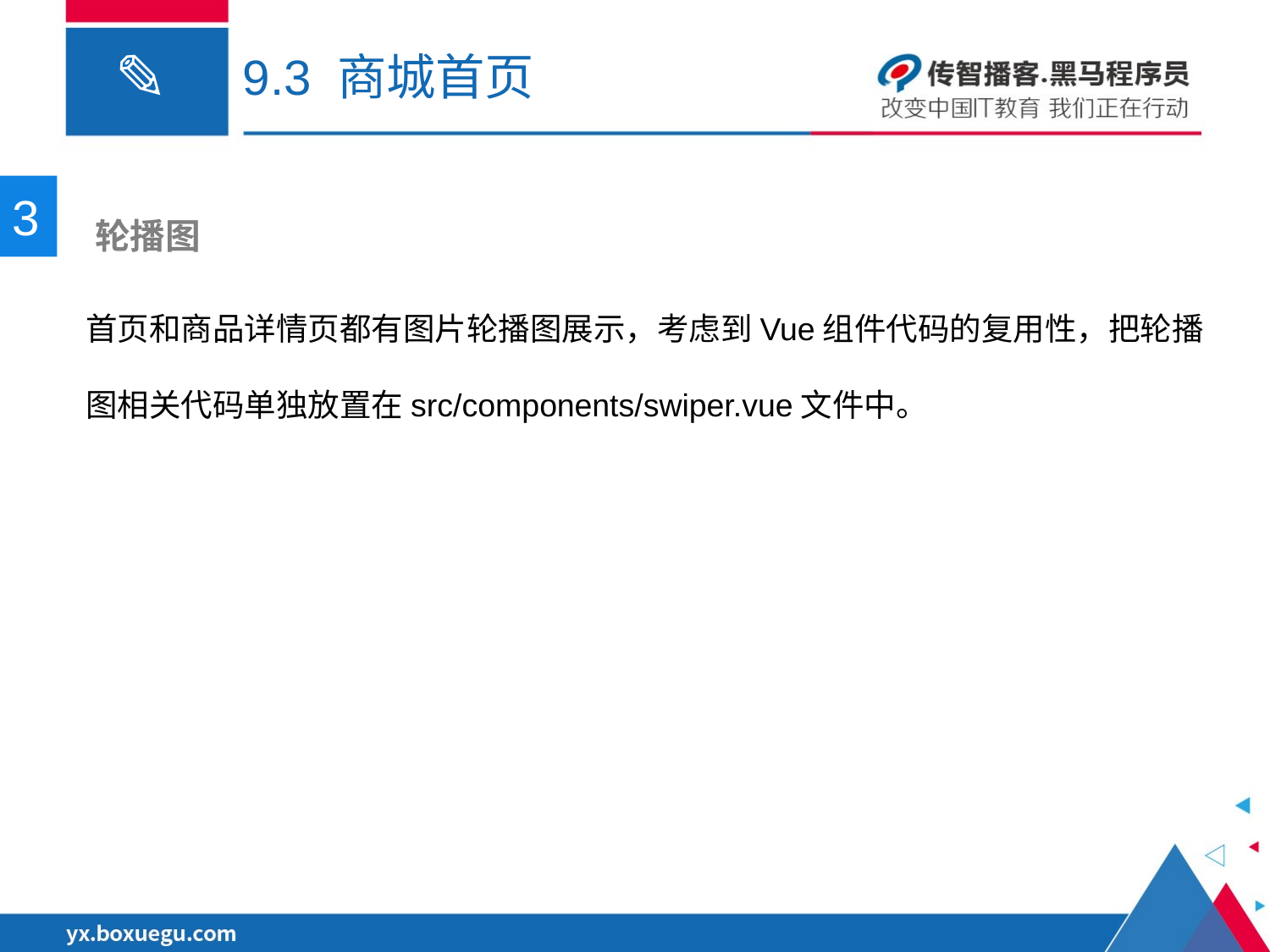

# 9.3 商城首页

3
  轮播图
首页和商品详情页都有图片轮播图展示，考虑到Vue组件代码的复用性，把轮播图相关代码单独放置在src/components/swiper.vue文件中。